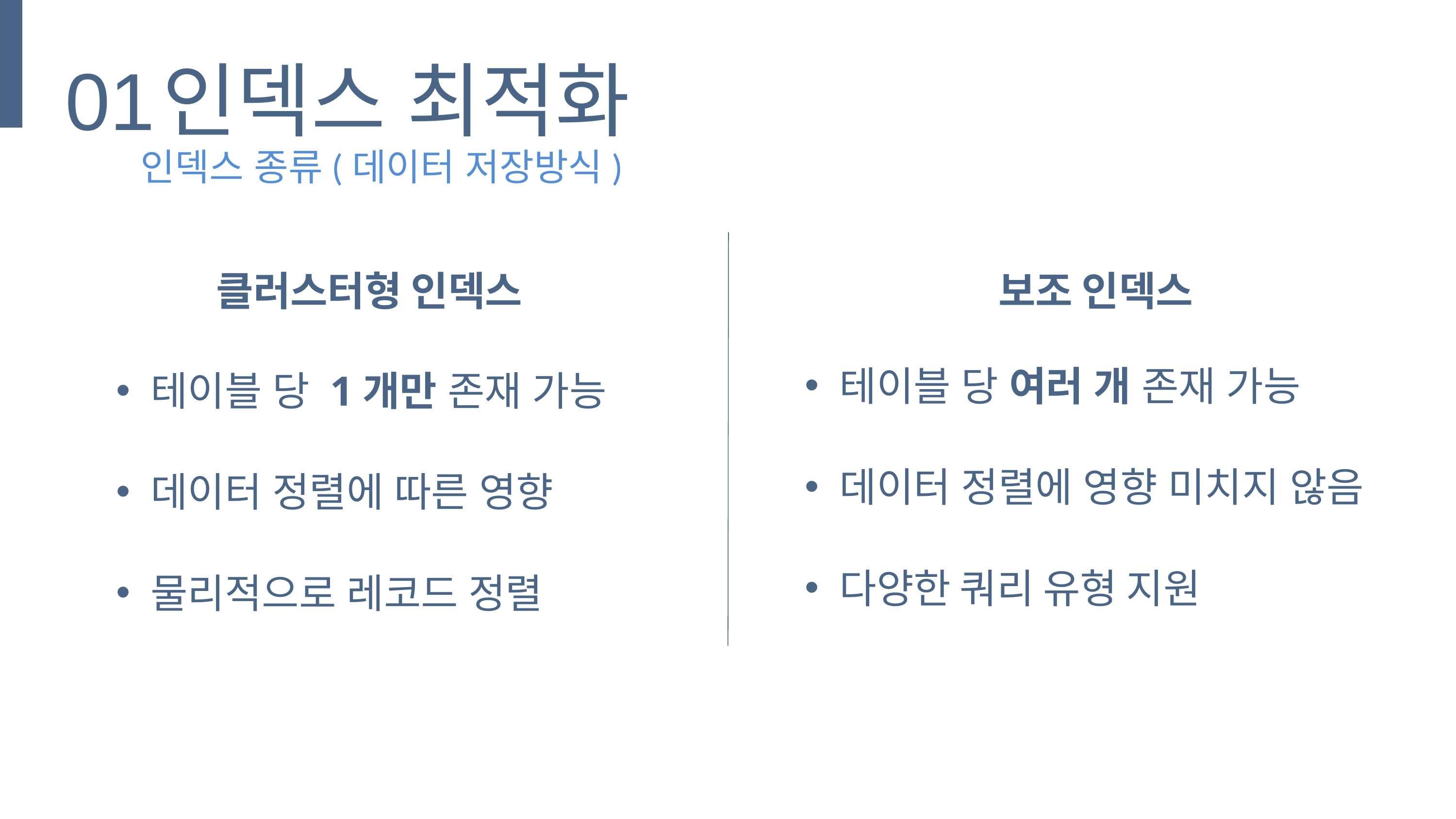

01
인덱스 최적화
인덱스 종류(데이터 저장방식)

클러스터형 인덱스
보조 인덱스
테이블 당 1개만 존재 가능
데이터 정렬에 따른 영향
물리적으로 레코드 정렬

테이블 당 여러 개 존재 가능
데이터 정렬에 영향 미치지 않음
다양한 쿼리 유형 지원